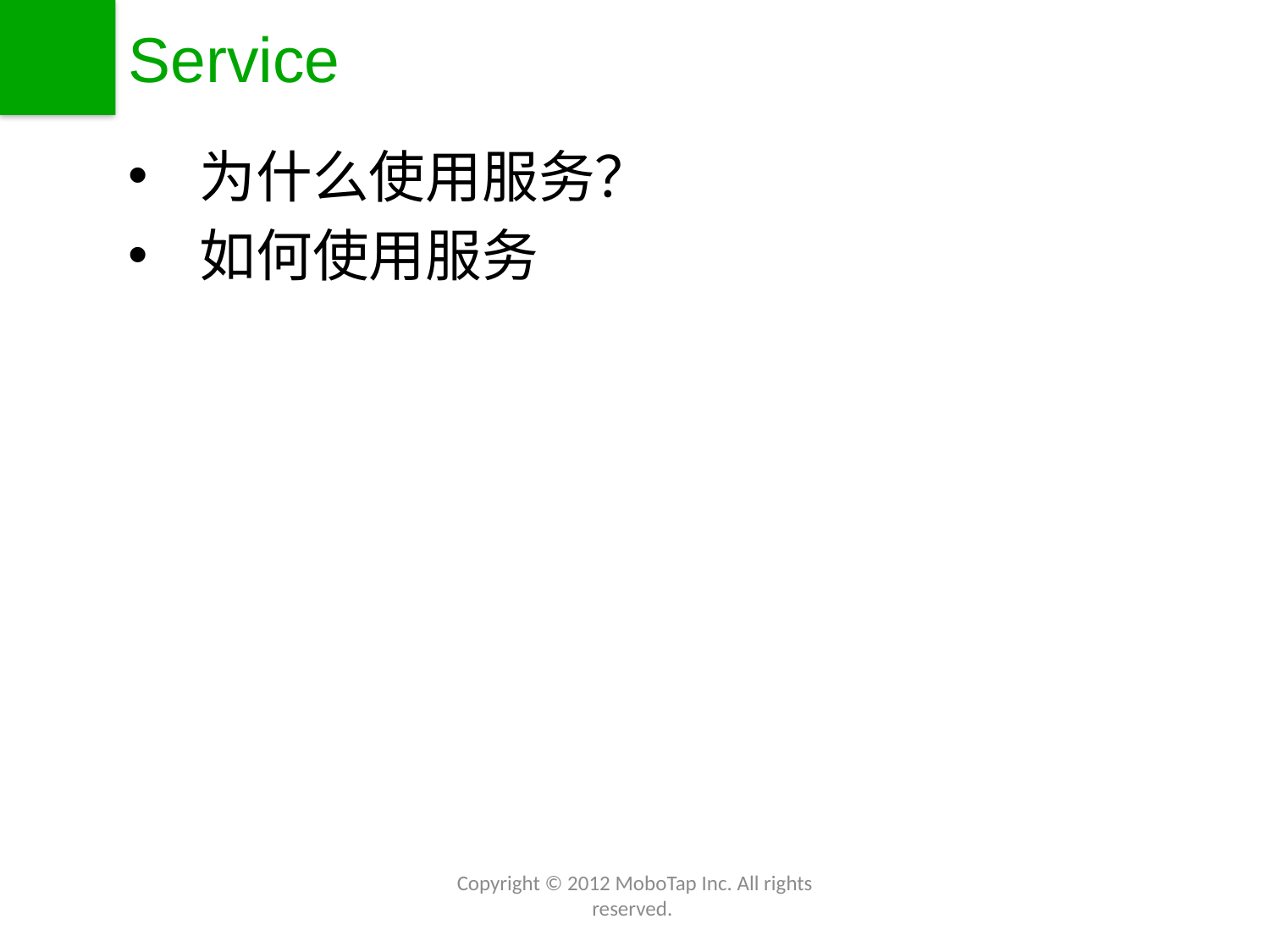

# Service
为什么使用服务？
如何使用服务
Copyright © 2012 MoboTap Inc. All rights reserved.